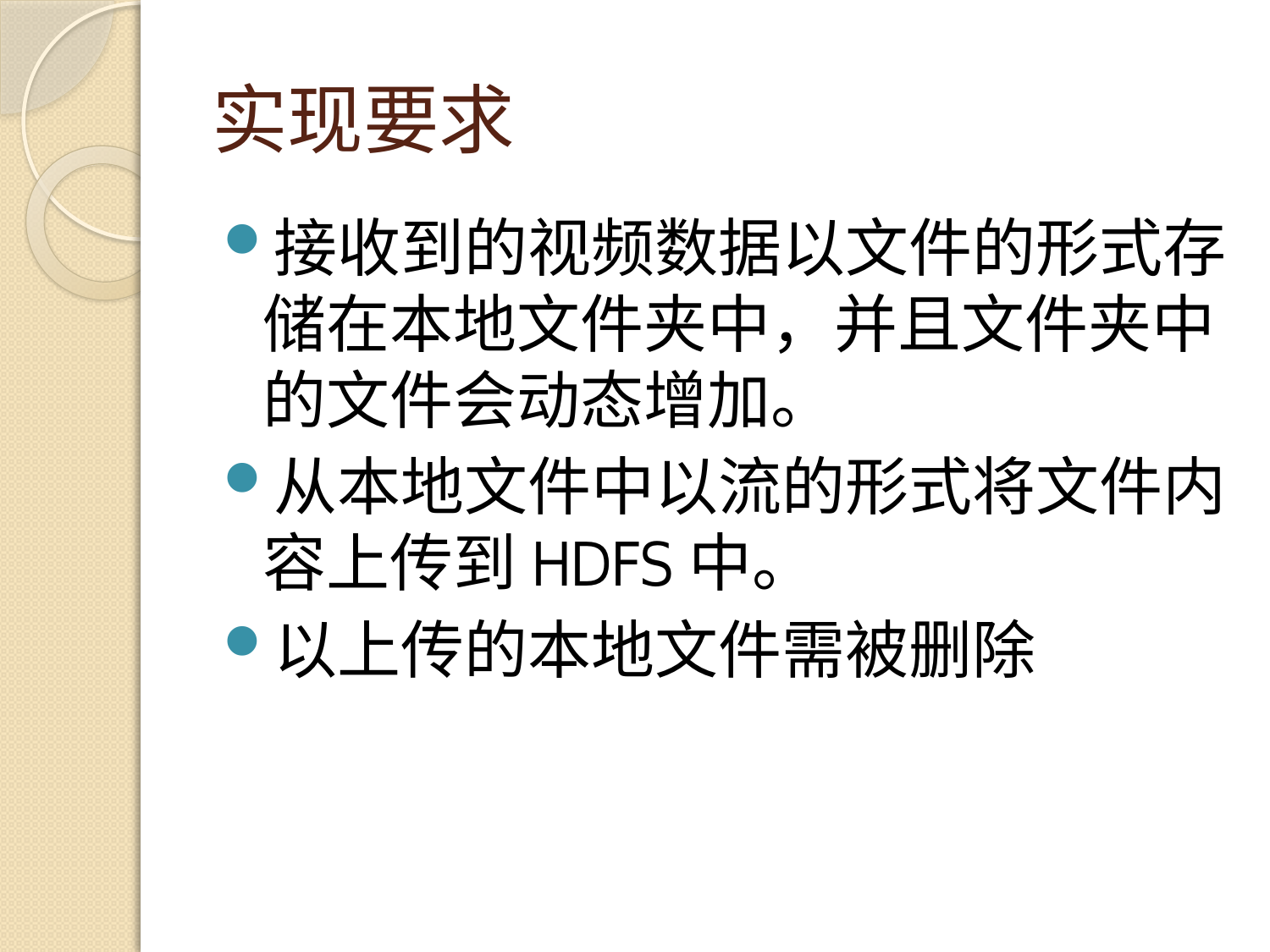

# 实现要求
接收到的视频数据以文件的形式存储在本地文件夹中，并且文件夹中的文件会动态增加。
从本地文件中以流的形式将文件内容上传到HDFS中。
以上传的本地文件需被删除